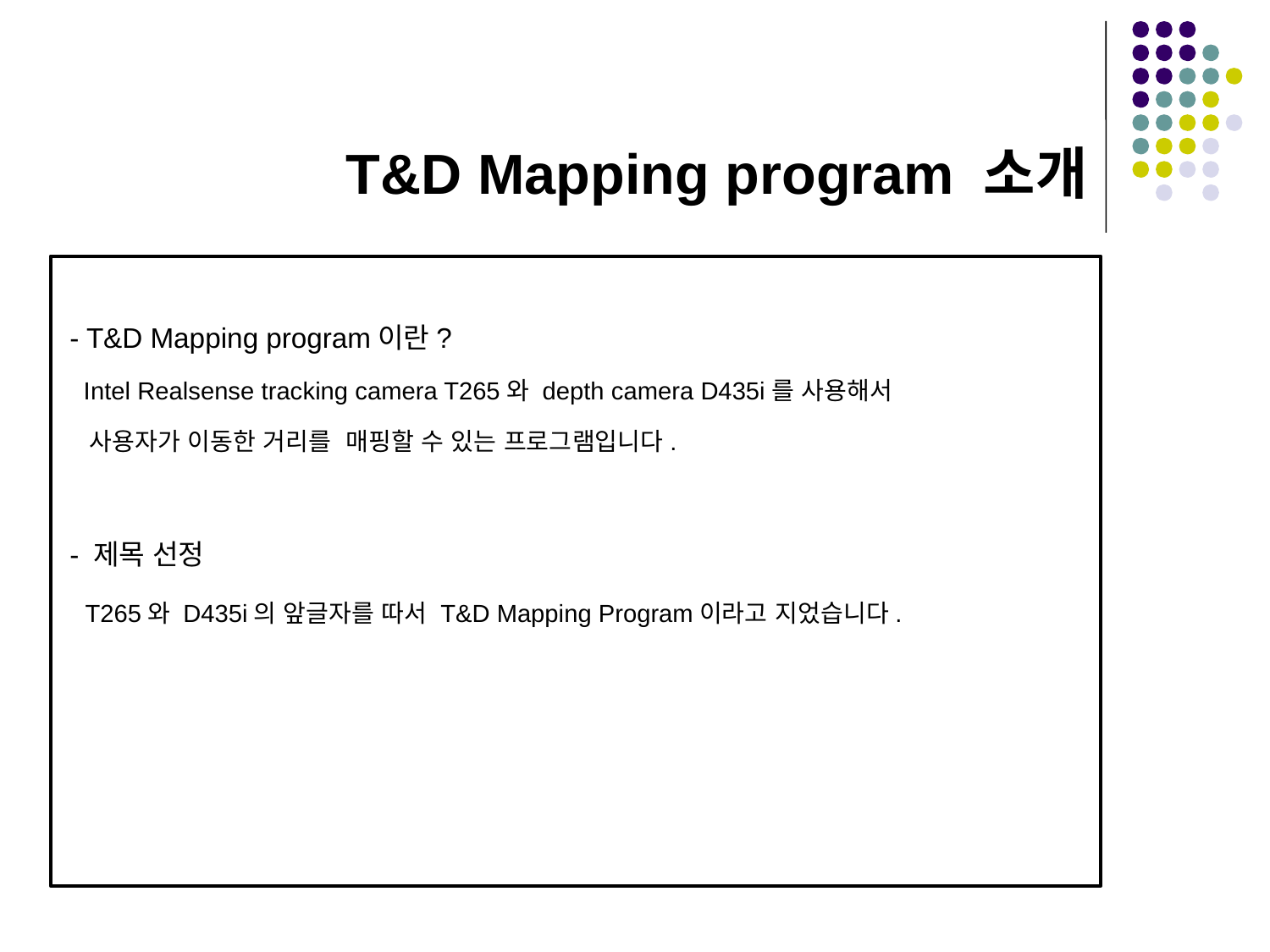

# T&D Mapping program 소개

- T&D Mapping program이란?
  Intel Realsense tracking camera T265와 depth camera D435i를 사용해서
  사용자가 이동한 거리를  매핑할 수 있는 프로그램입니다.

- 제목 선정
  T265와 D435i의 앞글자를 따서 T&D Mapping Program이라고 지었습니다.